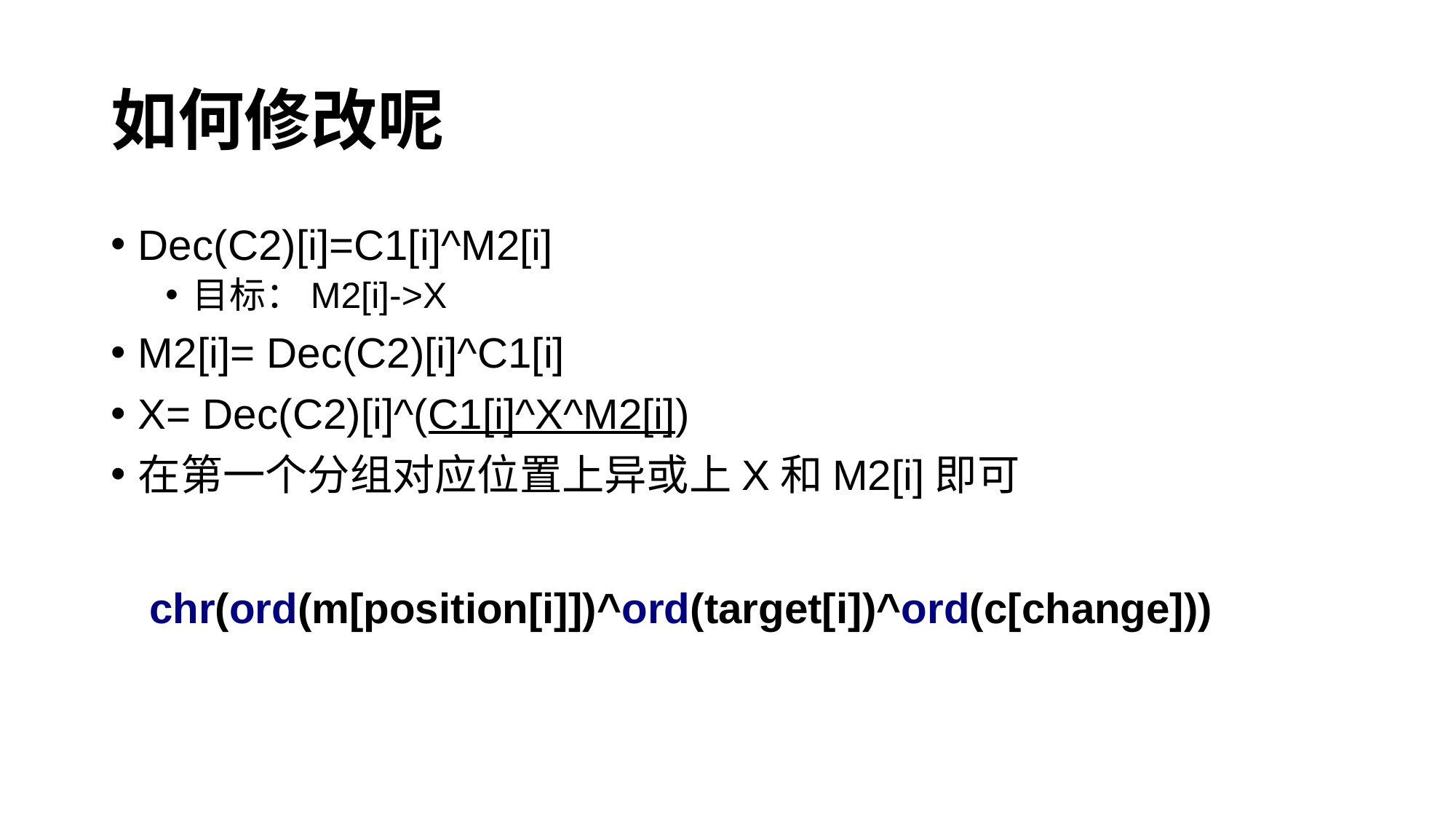

# 如何修改呢
Dec(C2)[i]=C1[i]^M2[i]
目标：M2[i]->X
M2[i]= Dec(C2)[i]^C1[i]
X= Dec(C2)[i]^(C1[i]^X^M2[i])
在第一个分组对应位置上异或上X和M2[i]即可
chr(ord(m[position[i]])^ord(target[i])^ord(c[change]))